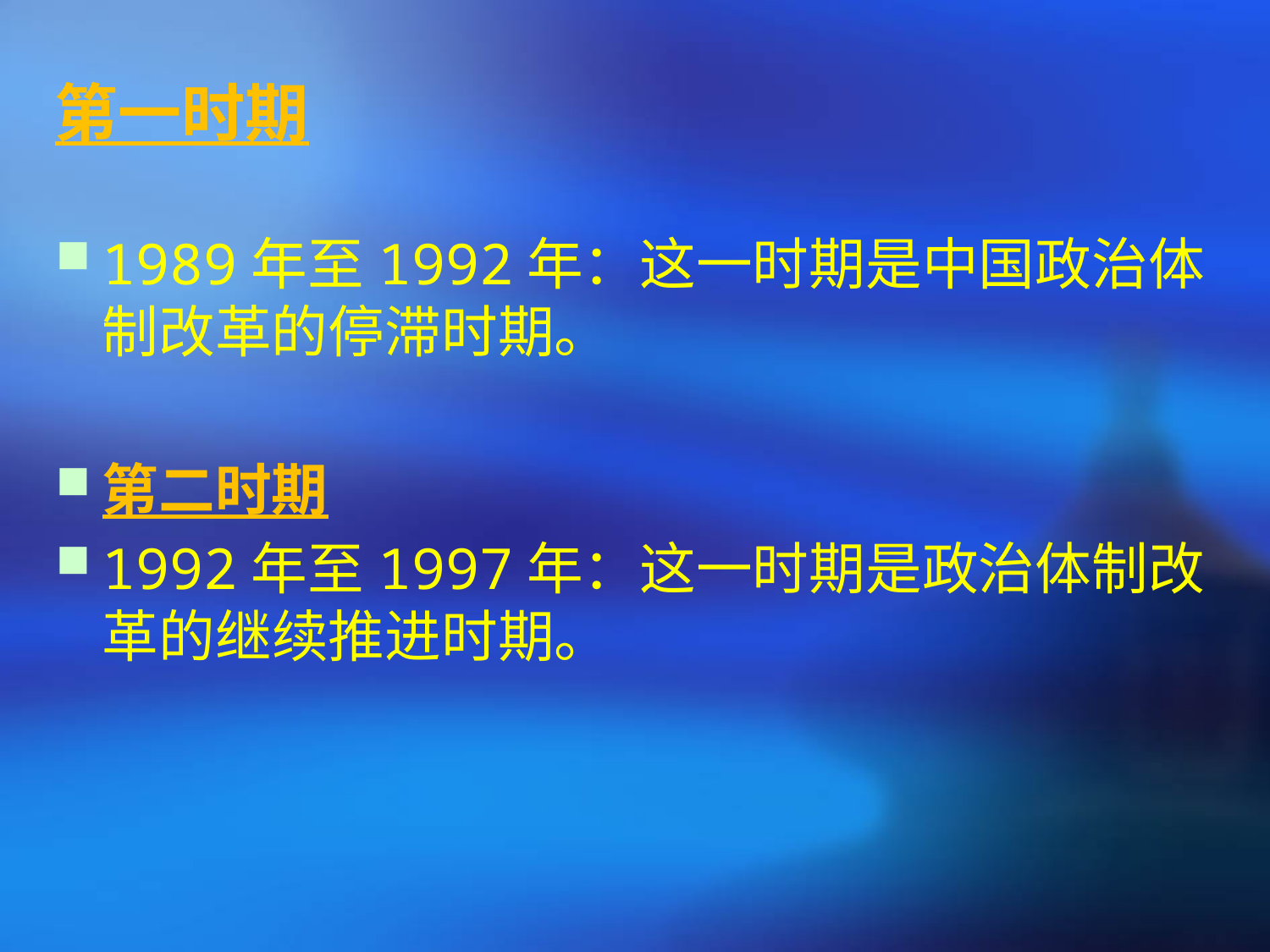

# 第一时期
1989年至1992年：这一时期是中国政治体制改革的停滞时期。

第二时期
1992年至1997年：这一时期是政治体制改革的继续推进时期。